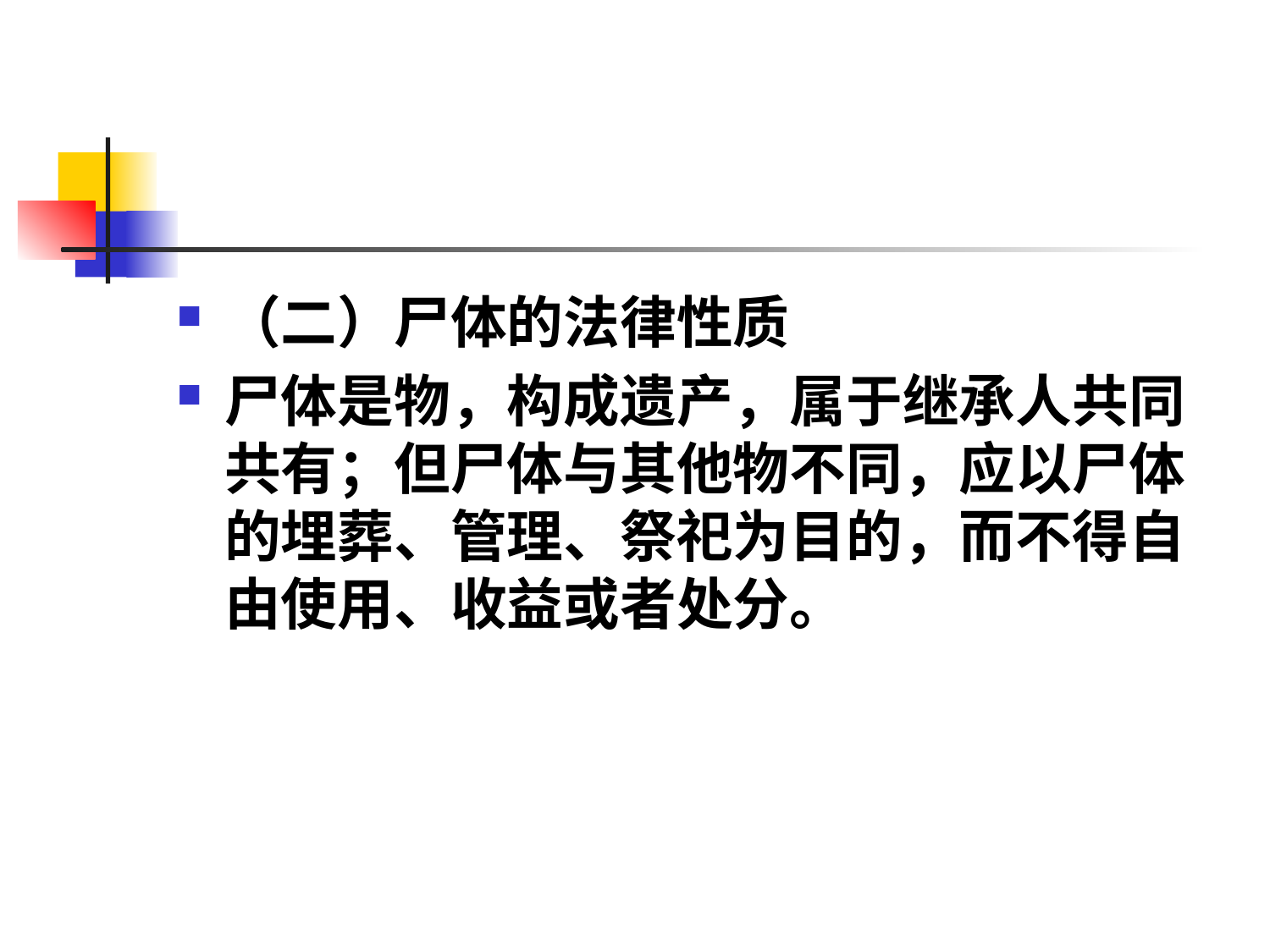

#
（二）尸体的法律性质
尸体是物，构成遗产，属于继承人共同共有；但尸体与其他物不同，应以尸体的埋葬、管理、祭祀为目的，而不得自由使用、收益或者处分。